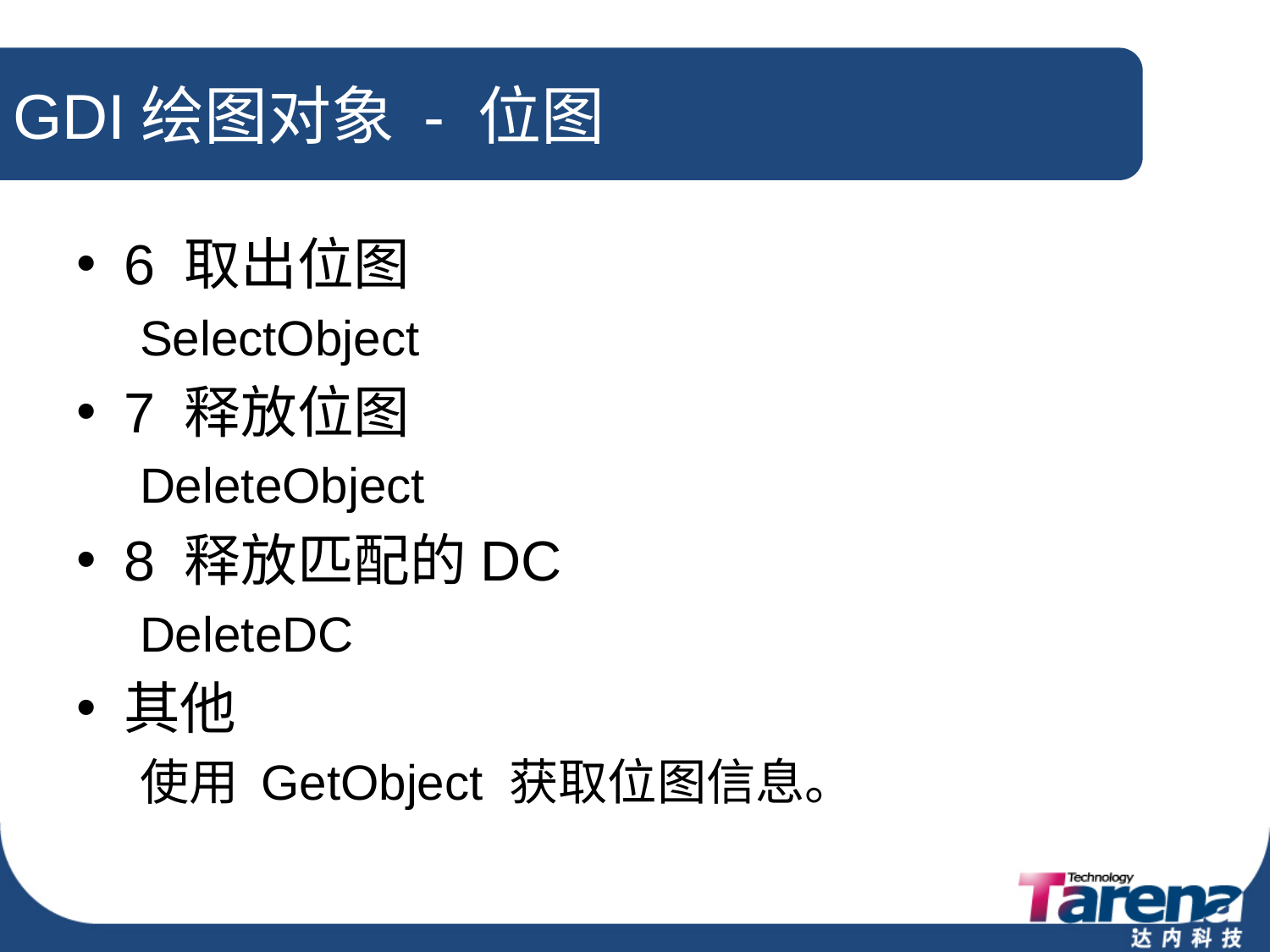

# GDI绘图对象 - 位图
6 取出位图
SelectObject
7 释放位图
DeleteObject
8 释放匹配的DC
DeleteDC
其他
使用 GetObject 获取位图信息。